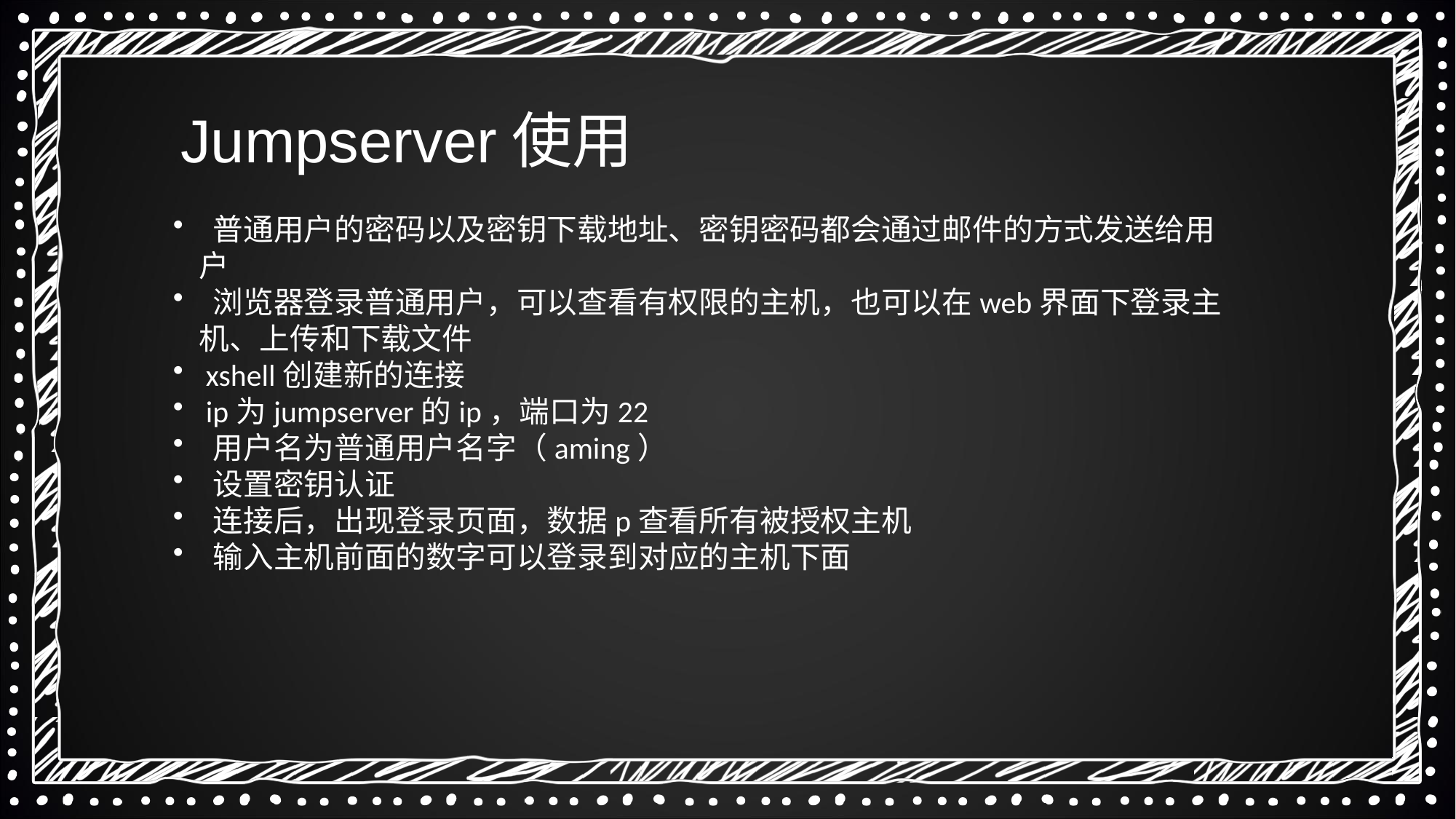

Jumpserver使用
 普通用户的密码以及密钥下载地址、密钥密码都会通过邮件的方式发送给用户
 浏览器登录普通用户，可以查看有权限的主机，也可以在web界面下登录主机、上传和下载文件
 xshell创建新的连接
 ip为jumpserver的ip，端口为22
 用户名为普通用户名字（aming）
 设置密钥认证
 连接后，出现登录页面，数据p查看所有被授权主机
 输入主机前面的数字可以登录到对应的主机下面